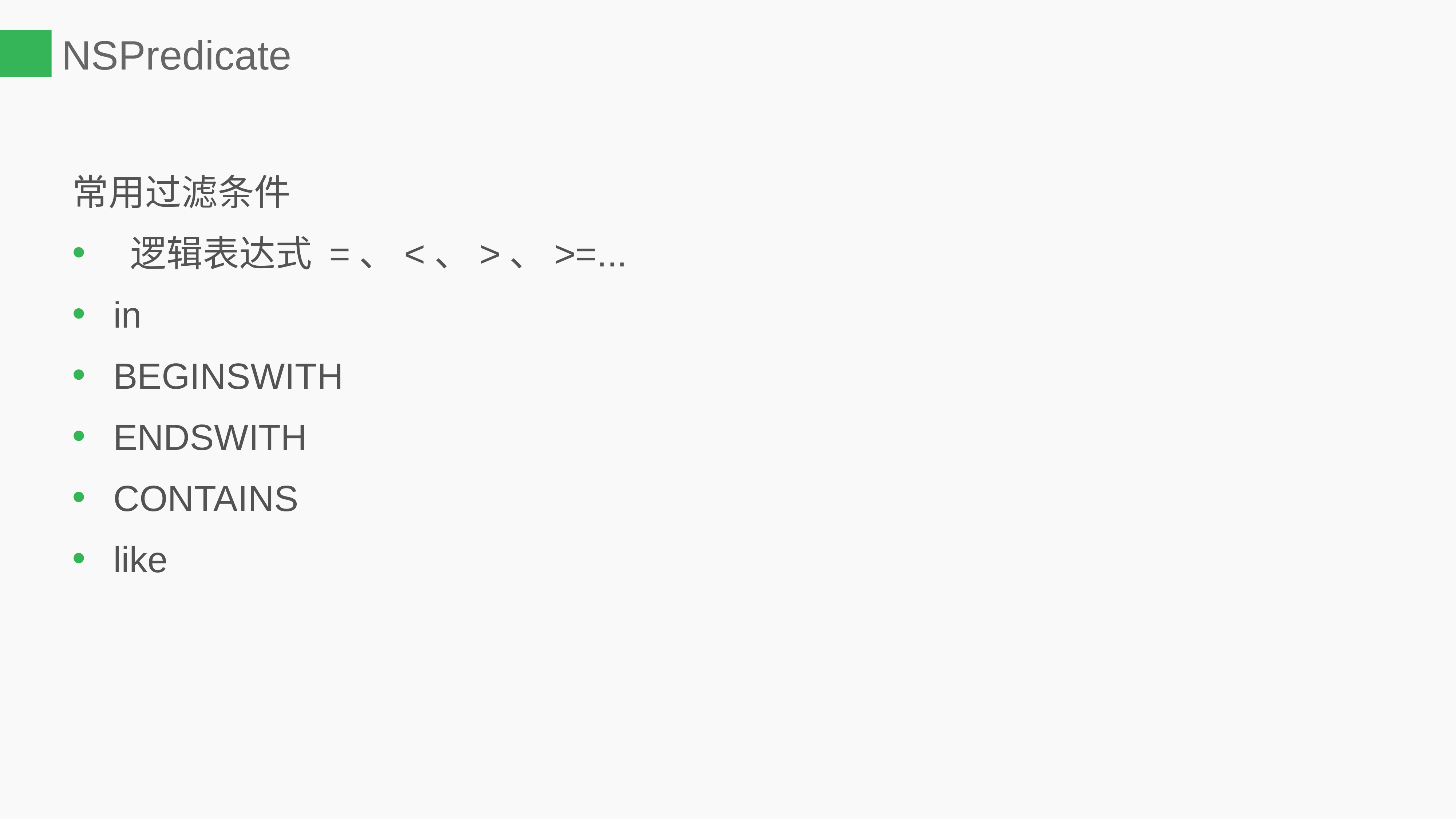

# NSPredicate
常用过滤条件
 逻辑表达式 =、<、>、>=...
in
BEGINSWITH
ENDSWITH
CONTAINS
like